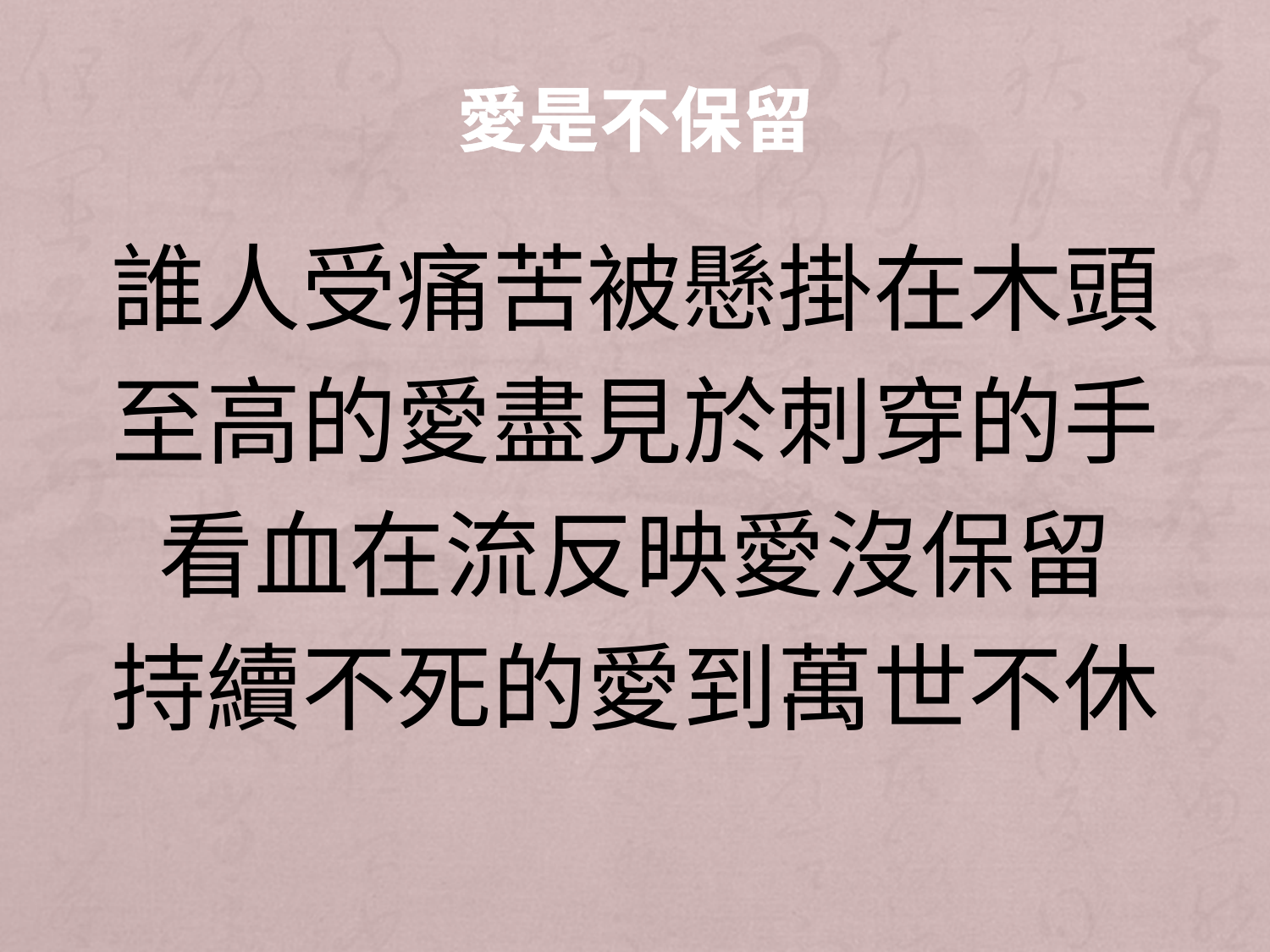

# 愛是不保留
誰人受痛苦被懸掛在木頭
至高的愛盡見於刺穿的手
看血在流反映愛沒保留
持續不死的愛到萬世不休